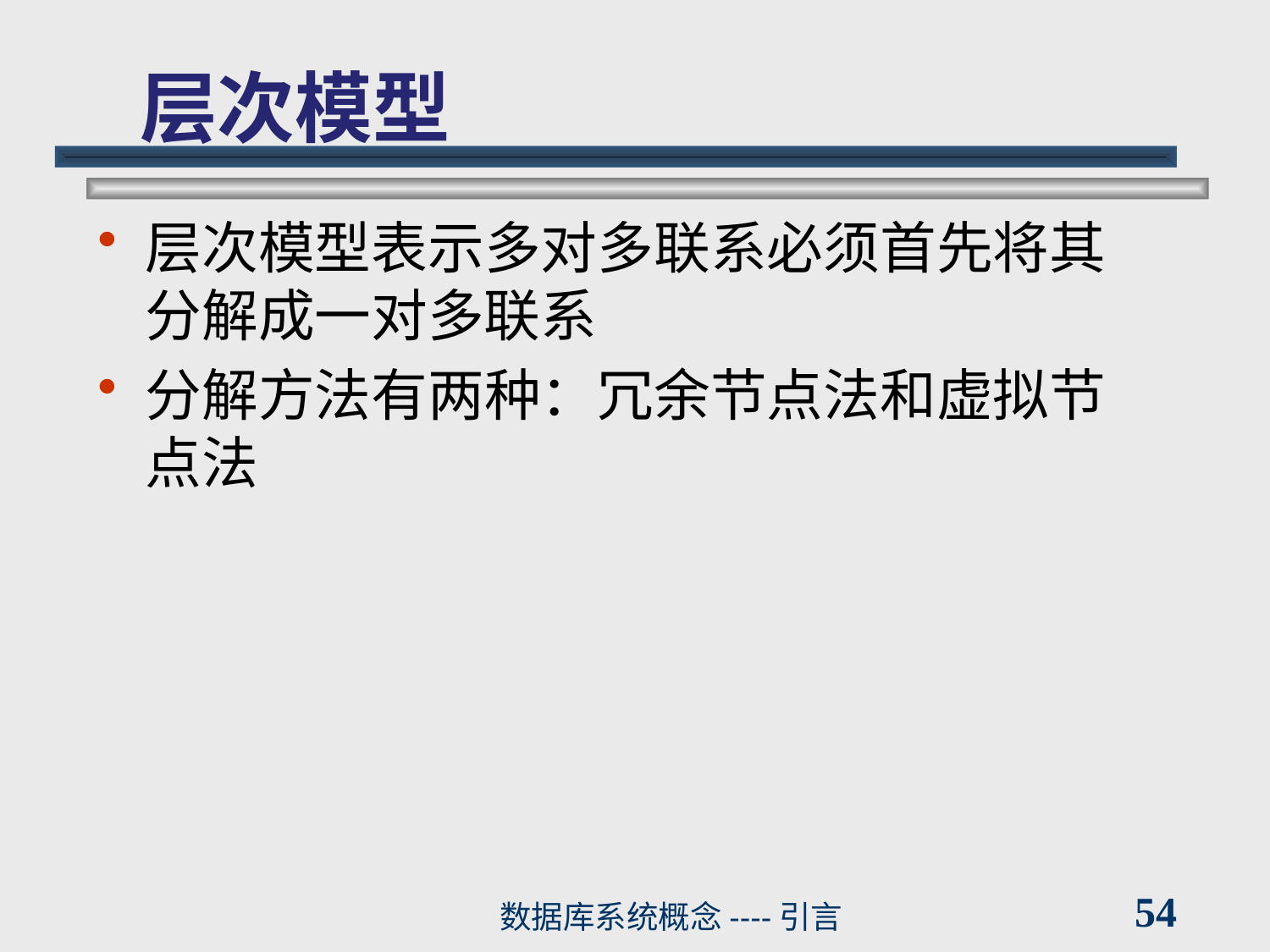

# 层次模型
层次模型表示多对多联系必须首先将其分解成一对多联系
分解方法有两种：冗余节点法和虚拟节点法
54
数据库系统概念----引言